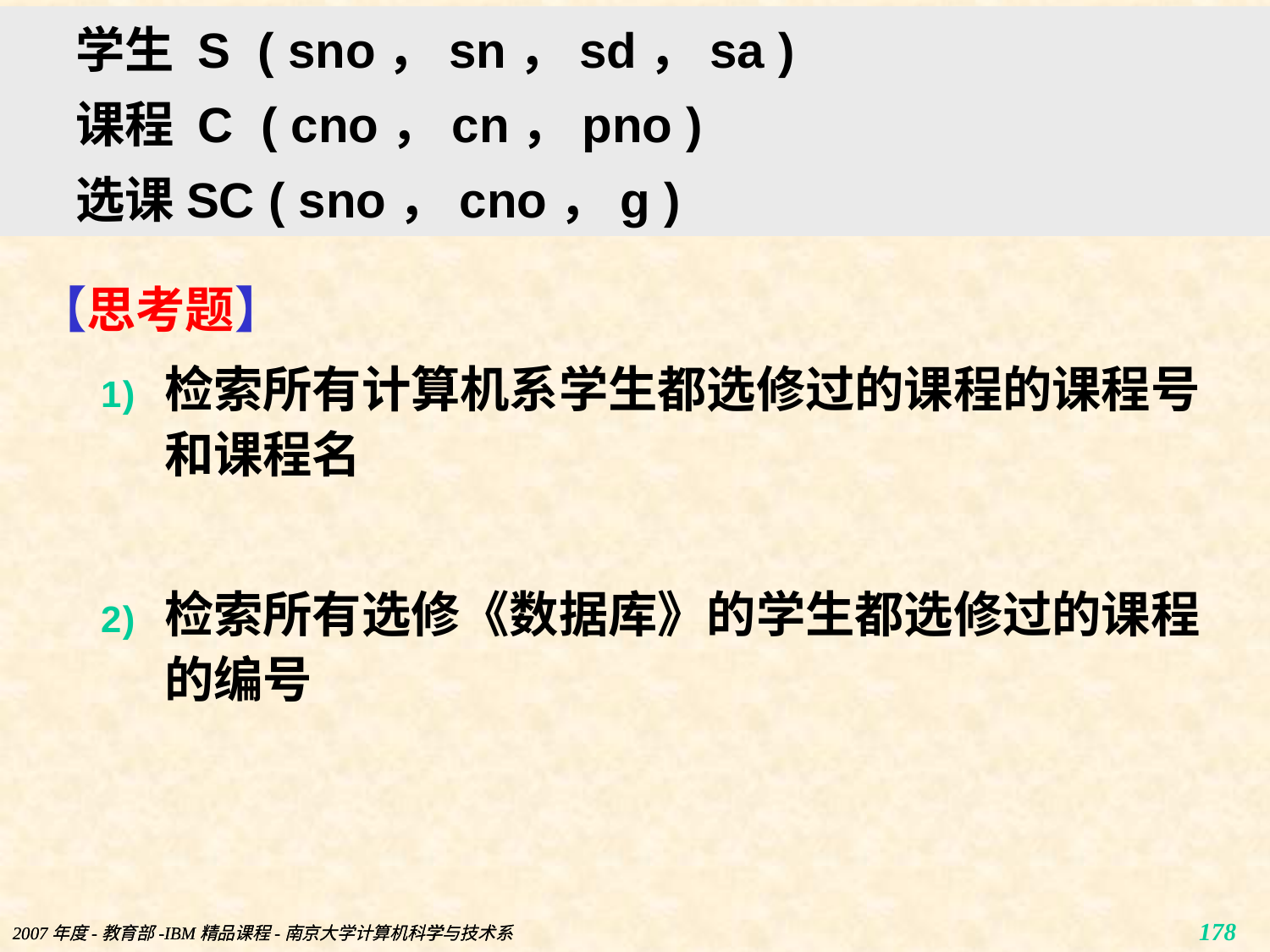

学生 S  ( sno，sn，sd，sa )
课程 C  ( cno，cn，pno )
选课SC ( sno，cno，g )
【思考题】
检索所有计算机系学生都选修过的课程的课程号和课程名

检索所有选修《数据库》的学生都选修过的课程的编号
178
2007年度-教育部-IBM精品课程-南京大学计算机科学与技术系
2007年度-教育部-IBM精品课程-南京大学计算机科学与技术系